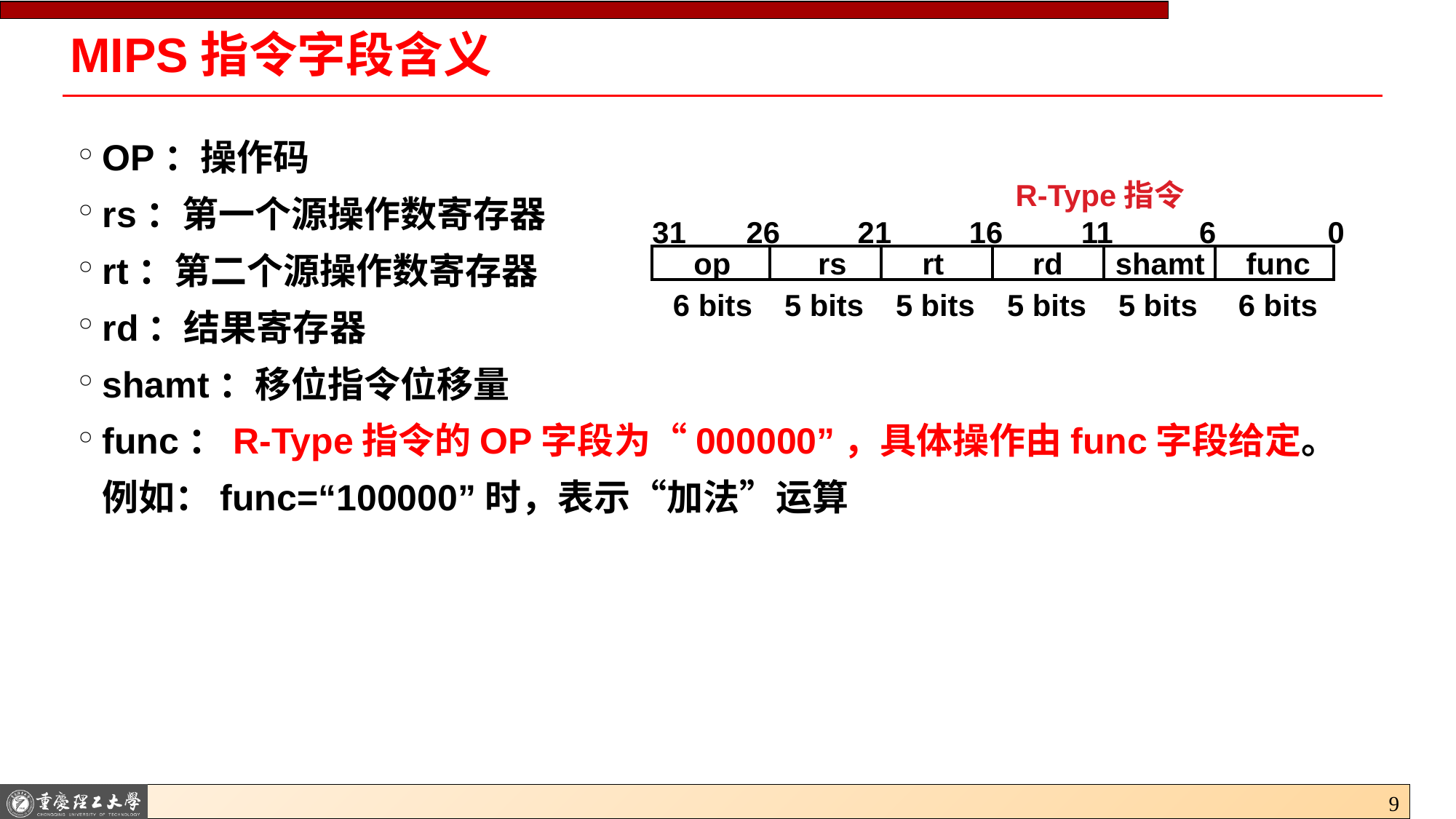

# MIPS指令字段含义
OP：操作码
rs：第一个源操作数寄存器
rt：第二个源操作数寄存器
rd：结果寄存器
shamt：移位指令位移量
func：R-Type指令的OP字段为“000000”，具体操作由func字段给定。例如：func=“100000”时，表示“加法”运算
R-Type指令
31
26
21
16
11
6
0
op

rs

rt

rd

shamt

func

6 bits
5 bits
5 bits
5 bits
5 bits
6 bits